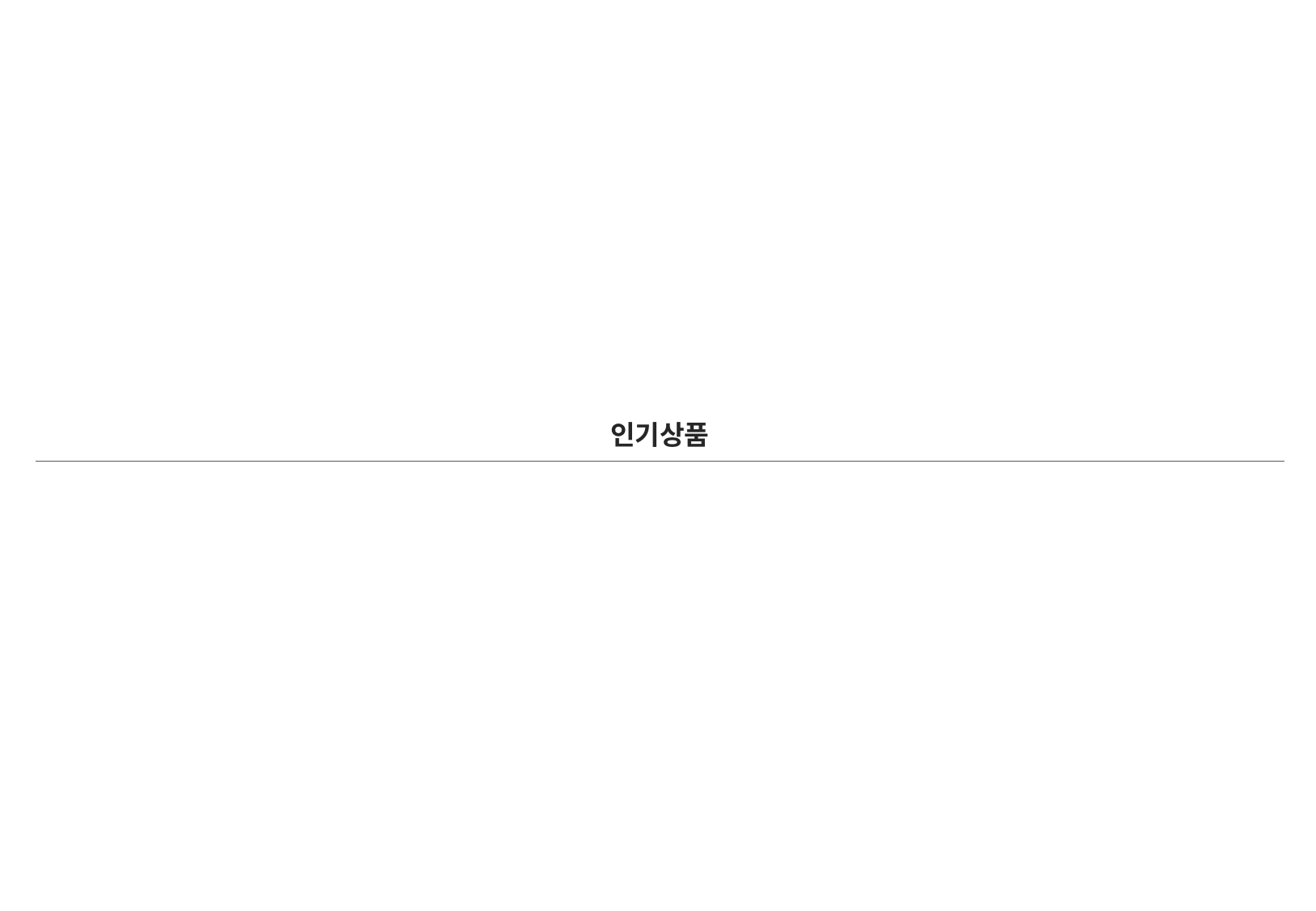

| 인기상품 |
| --- |
|  |